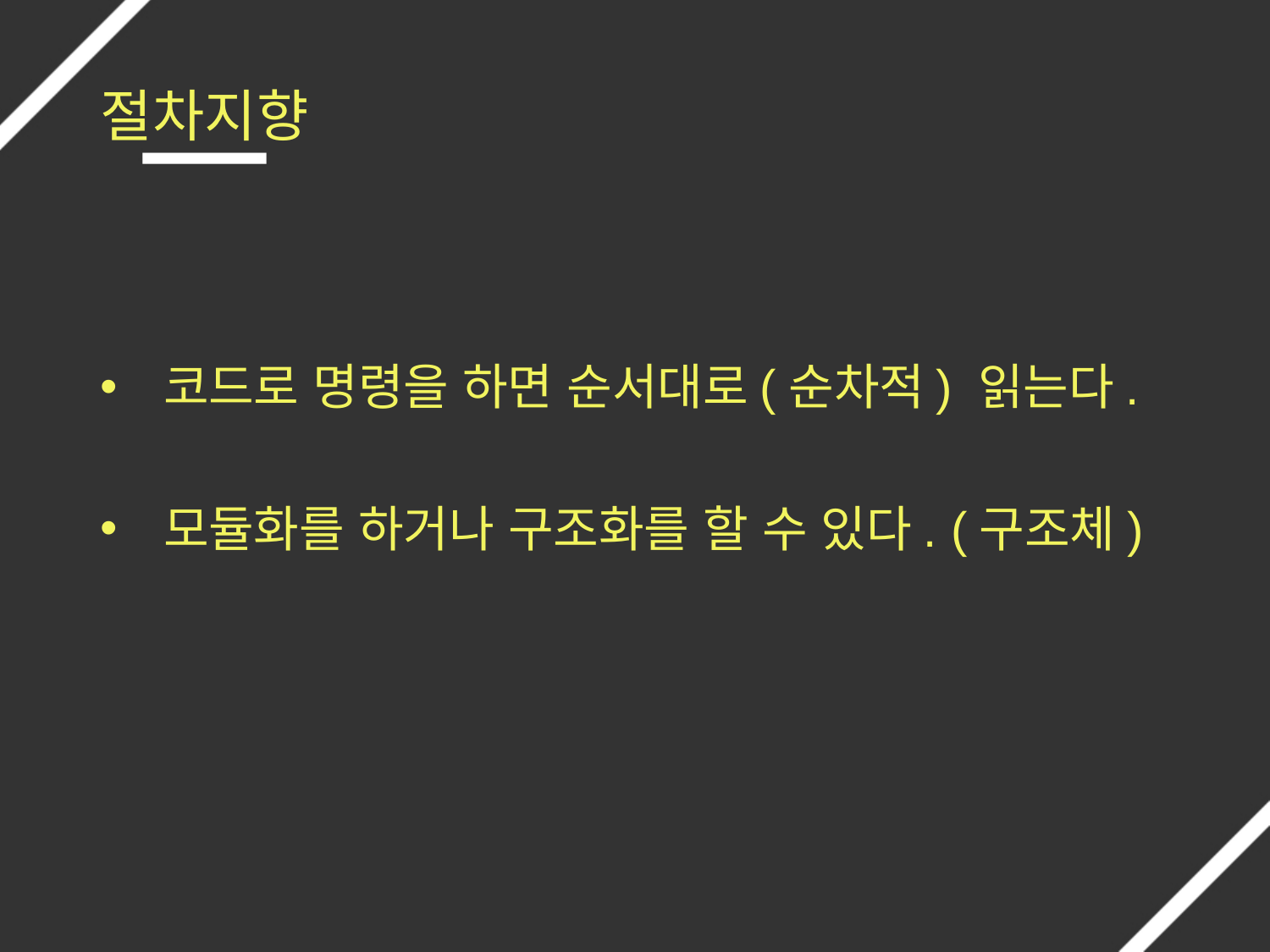

# 절차지향
코드로 명령을 하면 순서대로(순차적) 읽는다.

모듈화를 하거나 구조화를 할 수 있다. (구조체)